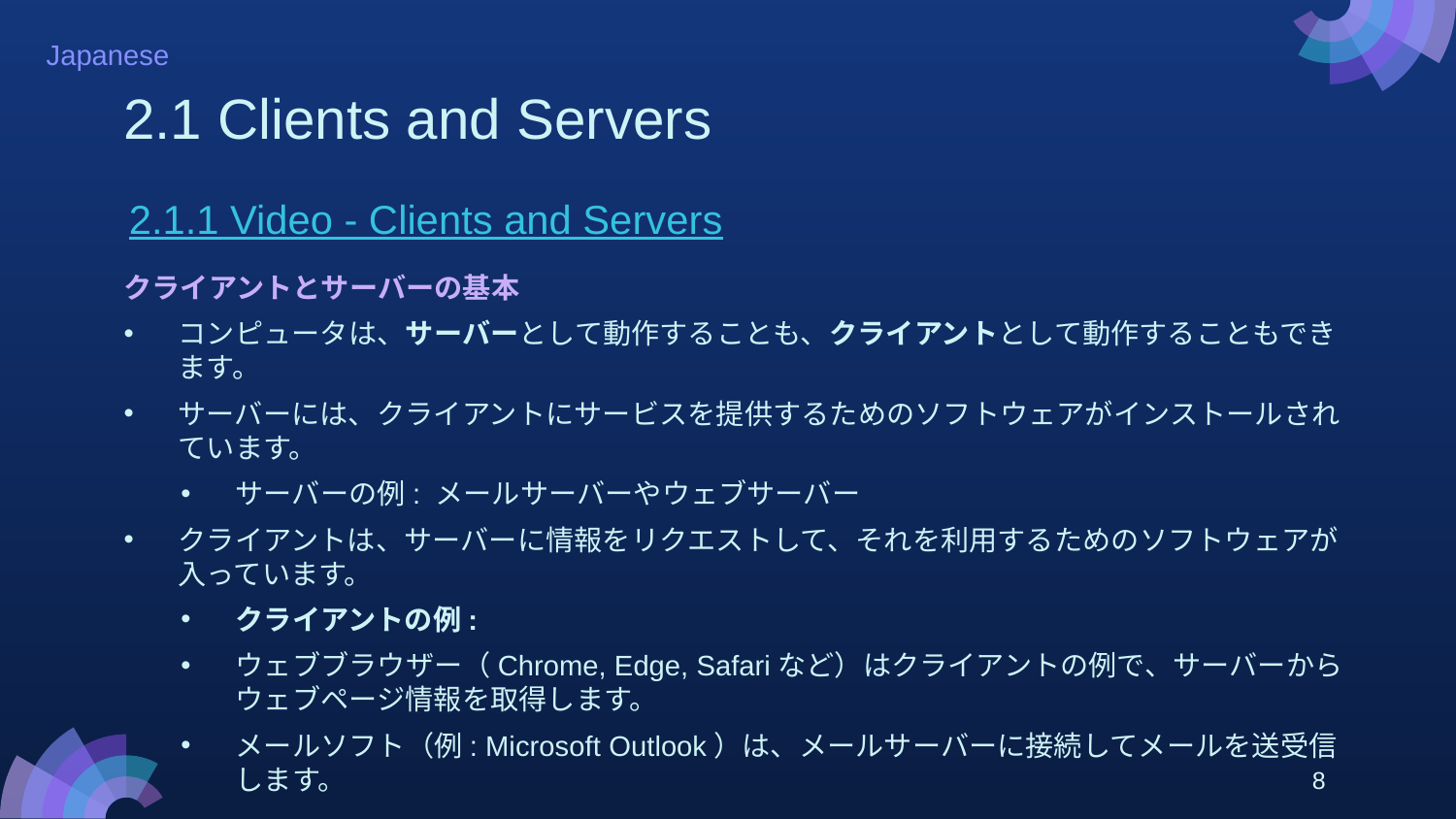

# 2.1 Clients and Servers
2.1.1 Video - Clients and Servers
クライアントとサーバーの基本
コンピュータは、サーバーとして動作することも、クライアントとして動作することもできます。
サーバーには、クライアントにサービスを提供するためのソフトウェアがインストールされています。
サーバーの例: メールサーバーやウェブサーバー
クライアントは、サーバーに情報をリクエストして、それを利用するためのソフトウェアが入っています。
クライアントの例:
ウェブブラウザー（Chrome, Edge, Safariなど）はクライアントの例で、サーバーからウェブページ情報を取得します。
メールソフト（例: Microsoft Outlook）は、メールサーバーに接続してメールを送受信します。
8